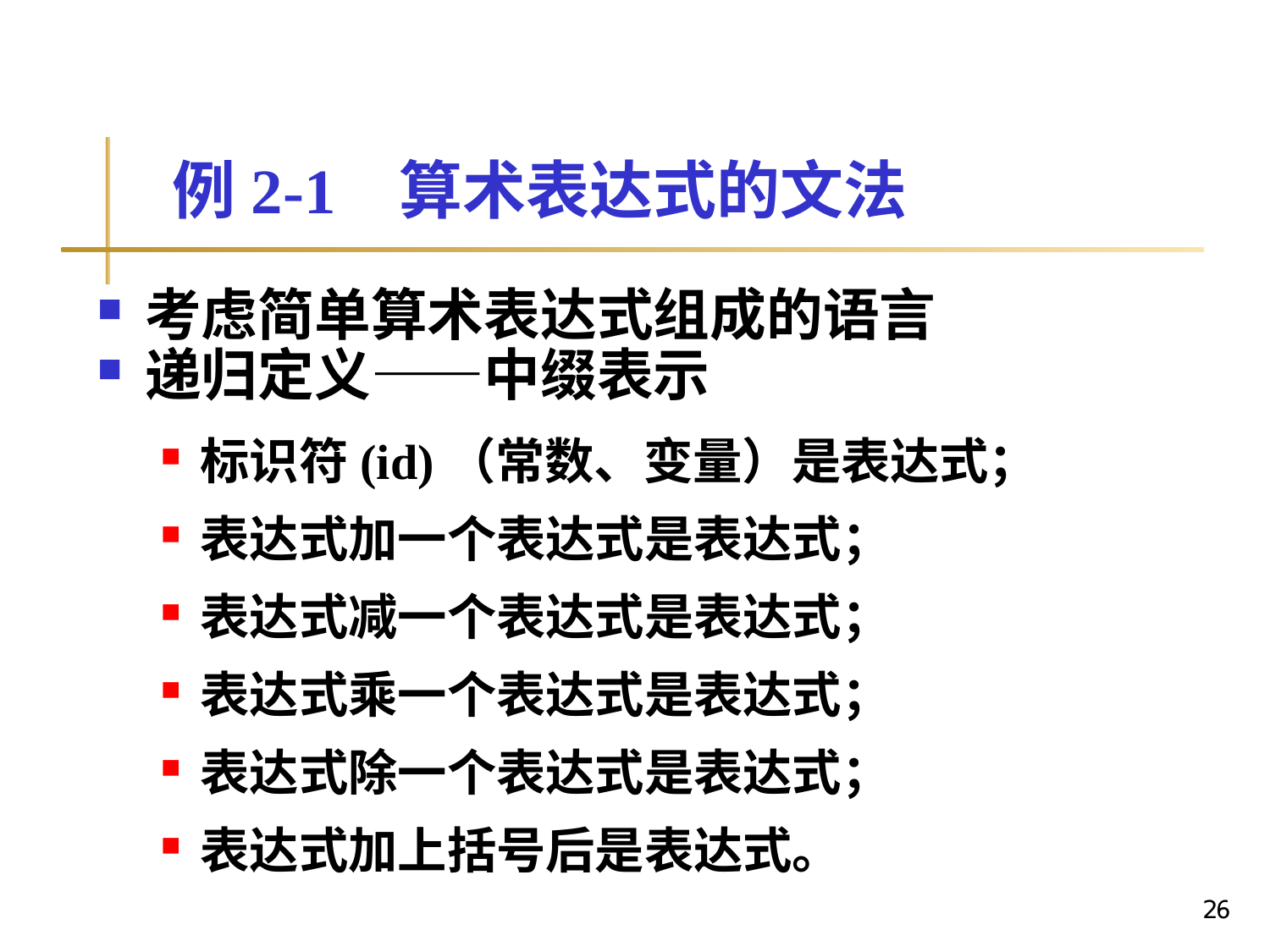

# 例2-1   算术表达式的文法
考虑简单算术表达式组成的语言
递归定义——中缀表示
标识符(id)（常数、变量）是表达式；
表达式加一个表达式是表达式；
表达式减一个表达式是表达式；
表达式乘一个表达式是表达式；
表达式除一个表达式是表达式；
表达式加上括号后是表达式。
26